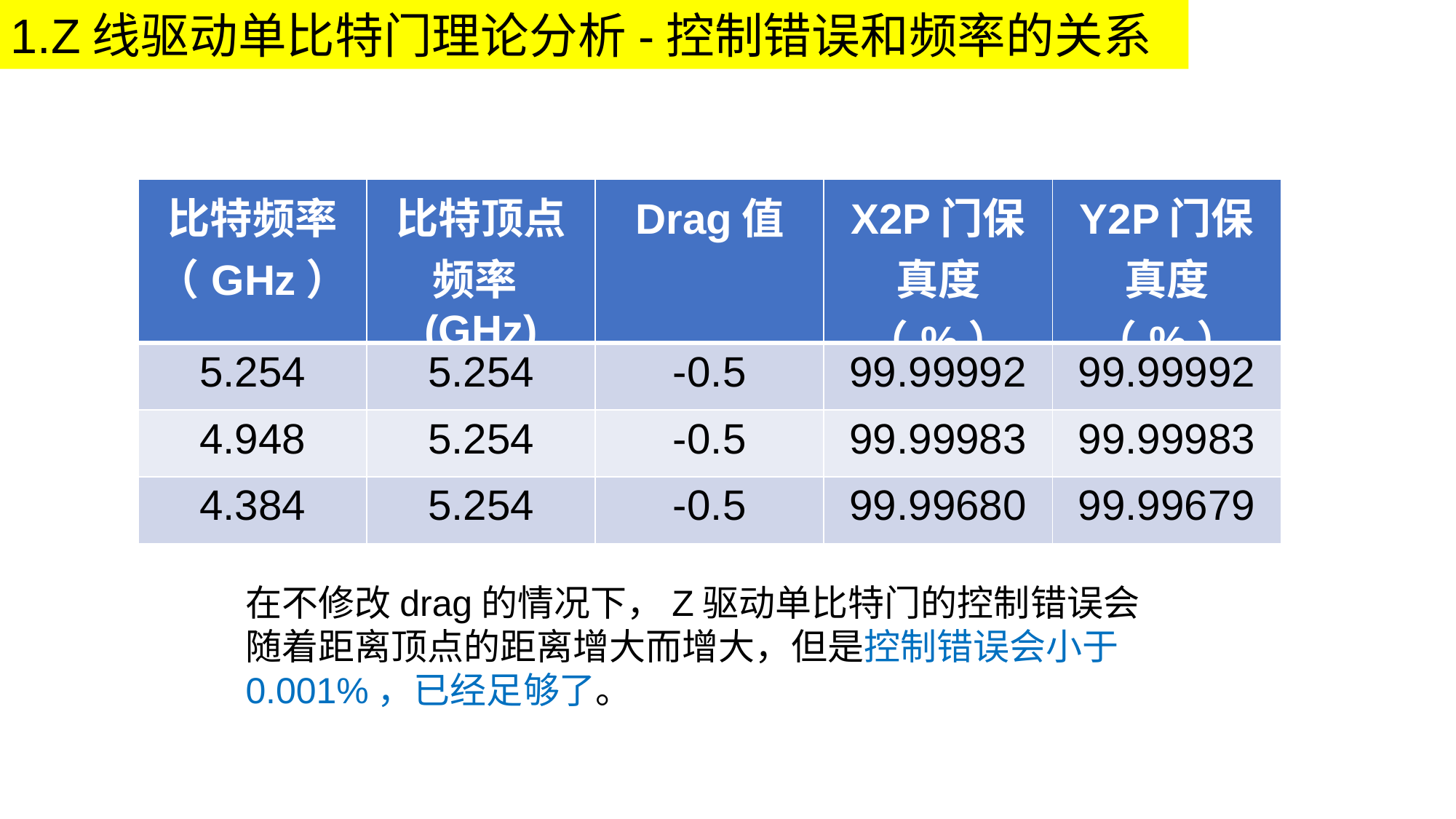

1.Z线驱动单比特门理论分析-控制错误和频率的关系
| 比特频率（GHz） | 比特顶点频率(GHz) | Drag值 | X2P门保真度（%） | Y2P门保真度（%） |
| --- | --- | --- | --- | --- |
| 5.254 | 5.254 | -0.5 | 99.99992 | 99.99992 |
| 4.948 | 5.254 | -0.5 | 99.99983 | 99.99983 |
| 4.384 | 5.254 | -0.5 | 99.99680 | 99.99679 |
在不修改drag的情况下，Z驱动单比特门的控制错误会随着距离顶点的距离增大而增大，但是控制错误会小于0.001%，已经足够了。